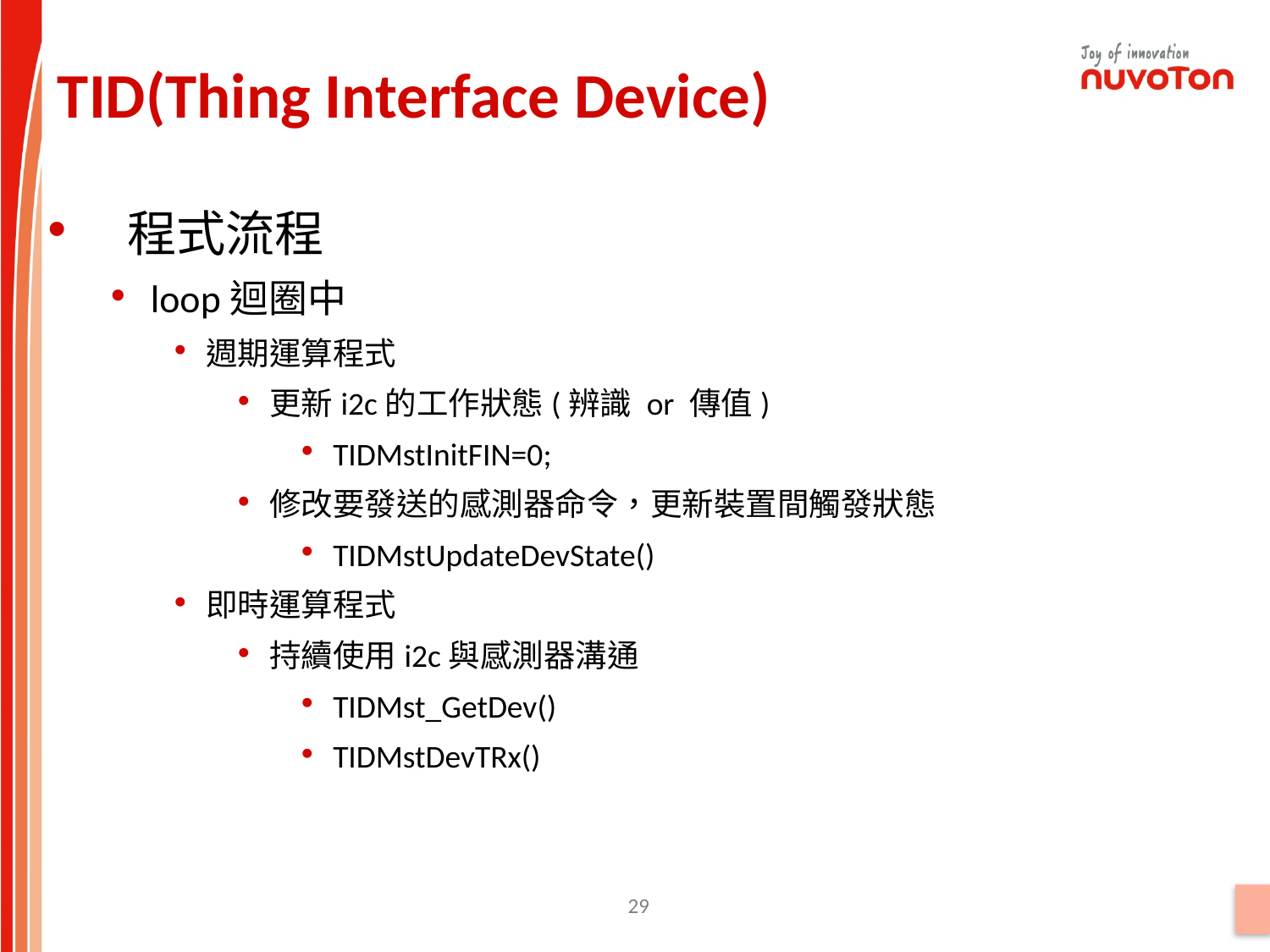

TID(Thing Interface Device)
程式流程
loop迴圈中
週期運算程式
更新i2c的工作狀態(辨識 or 傳值)
TIDMstInitFIN=0;
修改要發送的感測器命令，更新裝置間觸發狀態
TIDMstUpdateDevState()
即時運算程式
持續使用i2c與感測器溝通
TIDMst_GetDev()
TIDMstDevTRx()

29